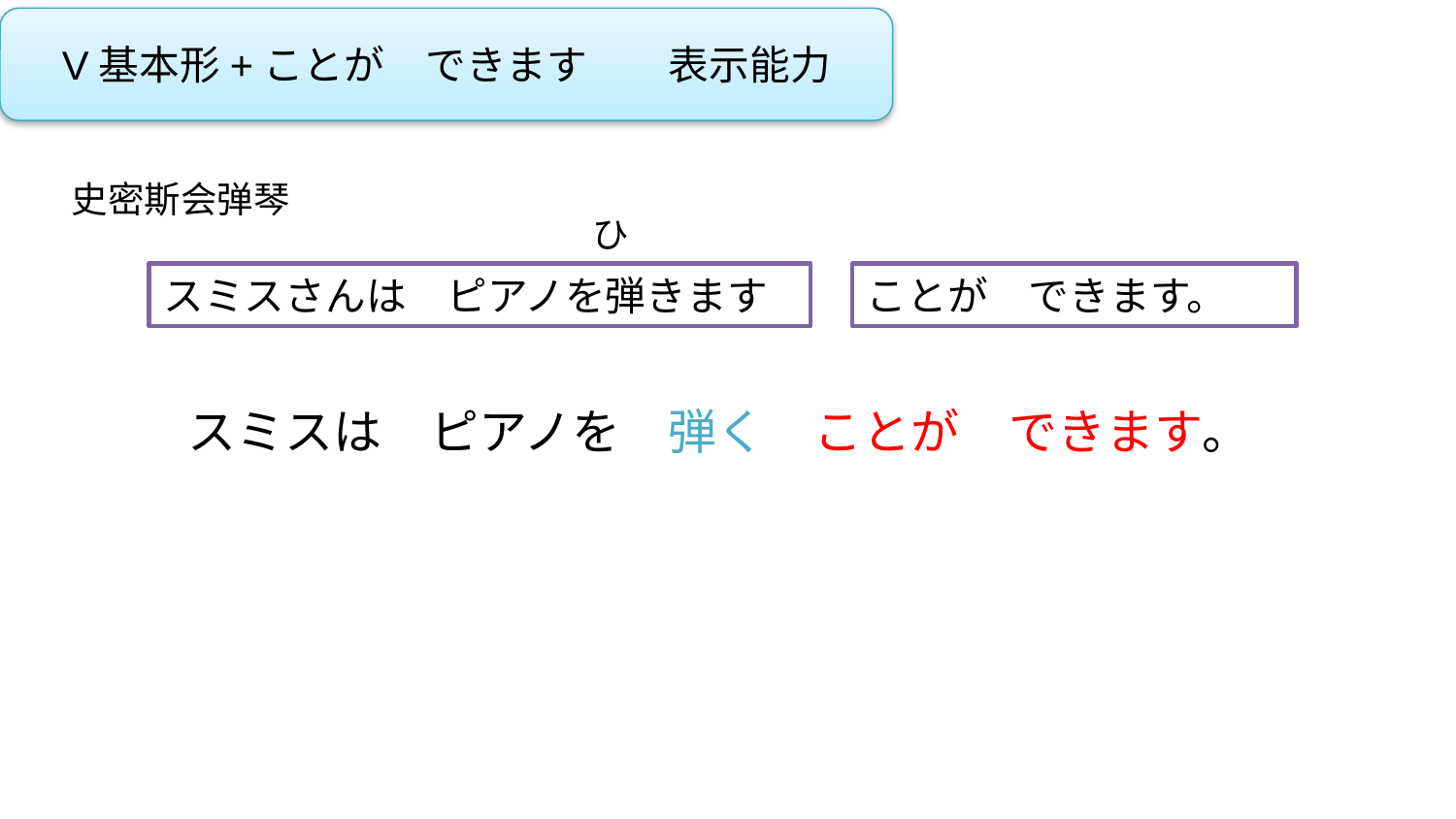

V基本形+ことが　できます　　表示能力
史密斯会弹琴
ひ
スミスさんは　ピアノを弾きます
ことが　できます。
スミスは　ピアノを　弾く　ことが　できます。